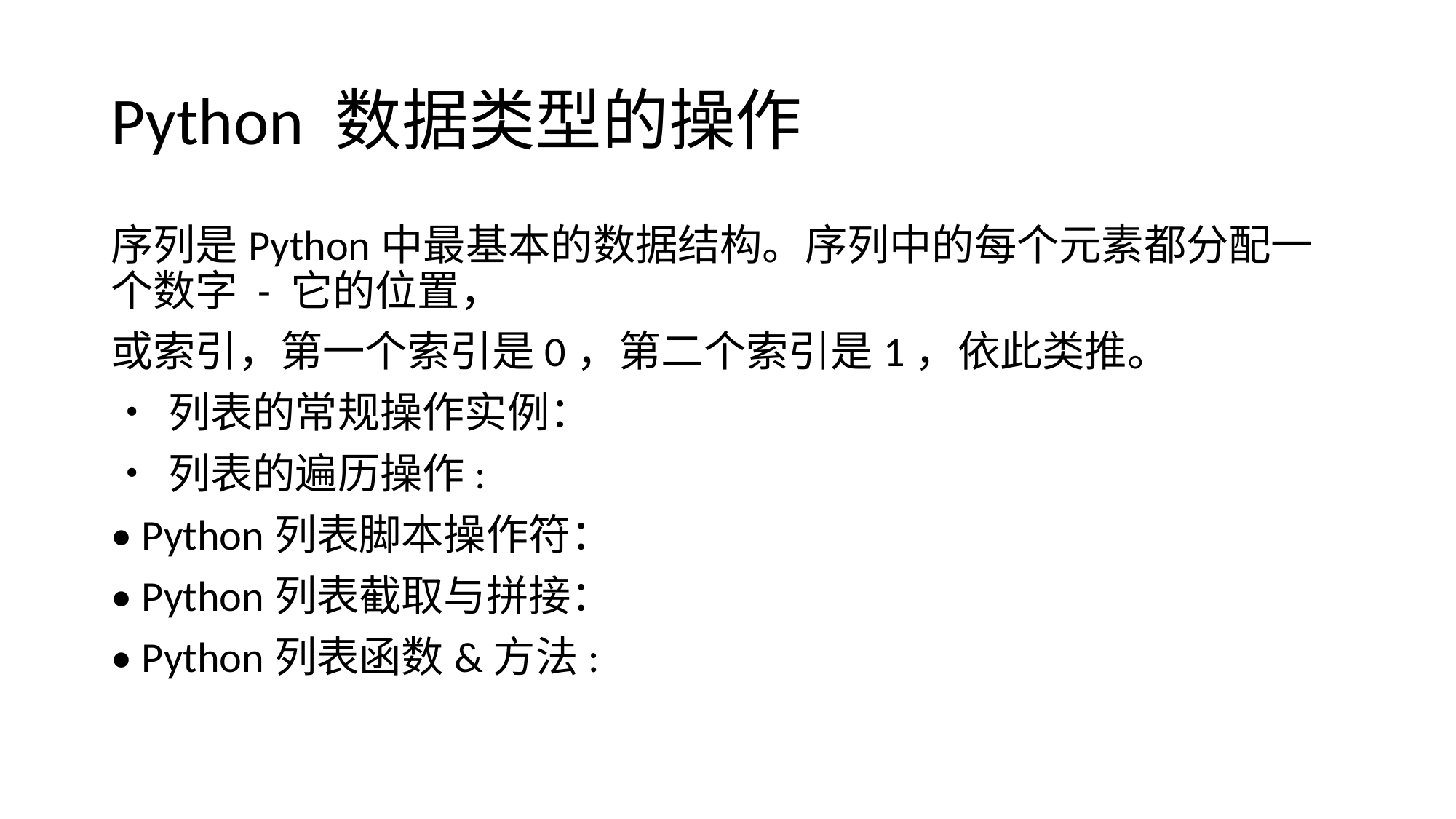

# Python 数据类型的操作
序列是Python中最基本的数据结构。序列中的每个元素都分配一个数字 - 它的位置，
或索引，第一个索引是0，第二个索引是1，依此类推。
• 列表的常规操作实例：
• 列表的遍历操作:
• Python列表脚本操作符：
• Python列表截取与拼接：
• Python列表函数&方法: